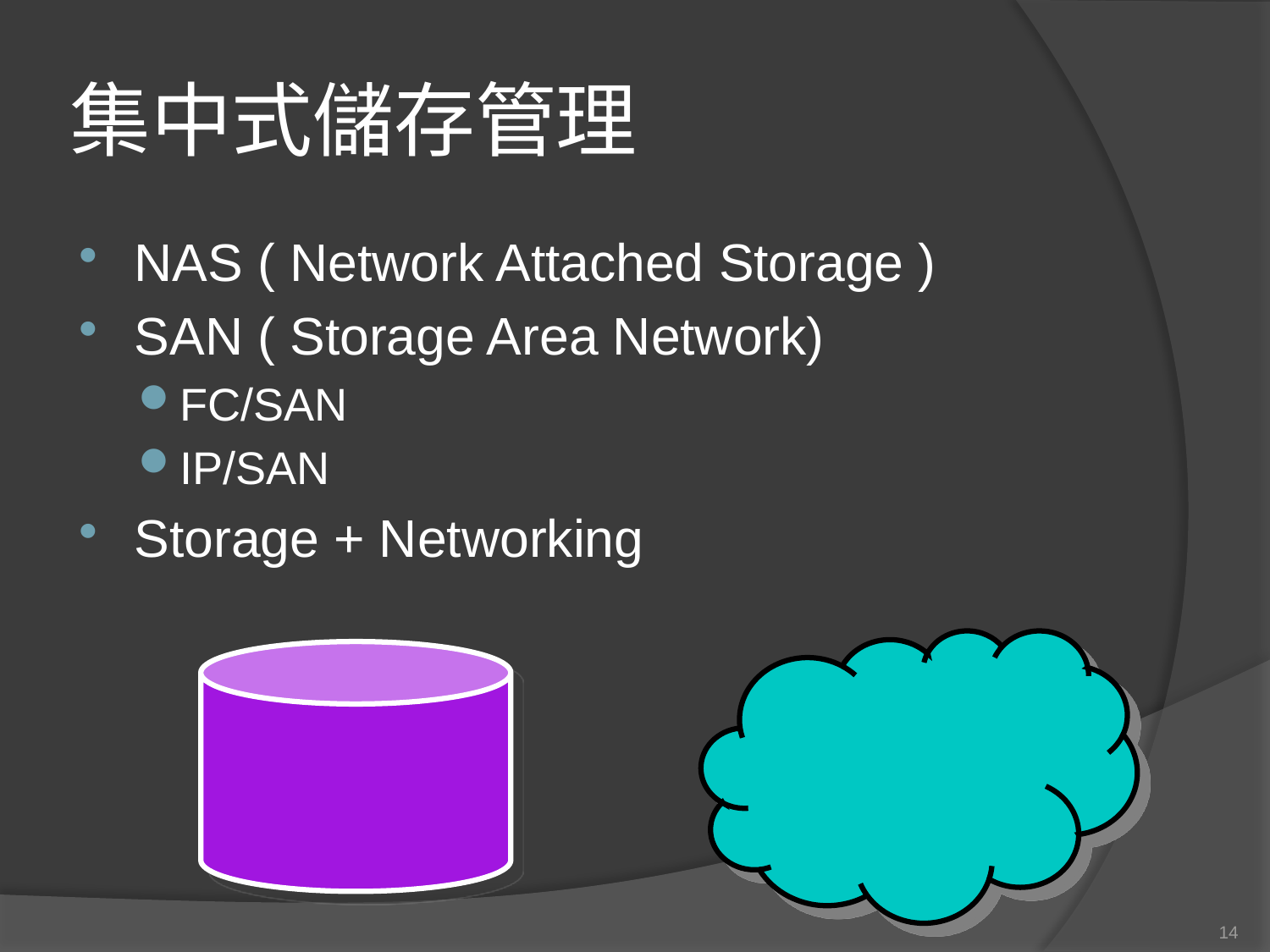

# 集中式儲存管理
NAS ( Network Attached Storage )
SAN ( Storage Area Network)
FC/SAN
IP/SAN
Storage + Networking

14